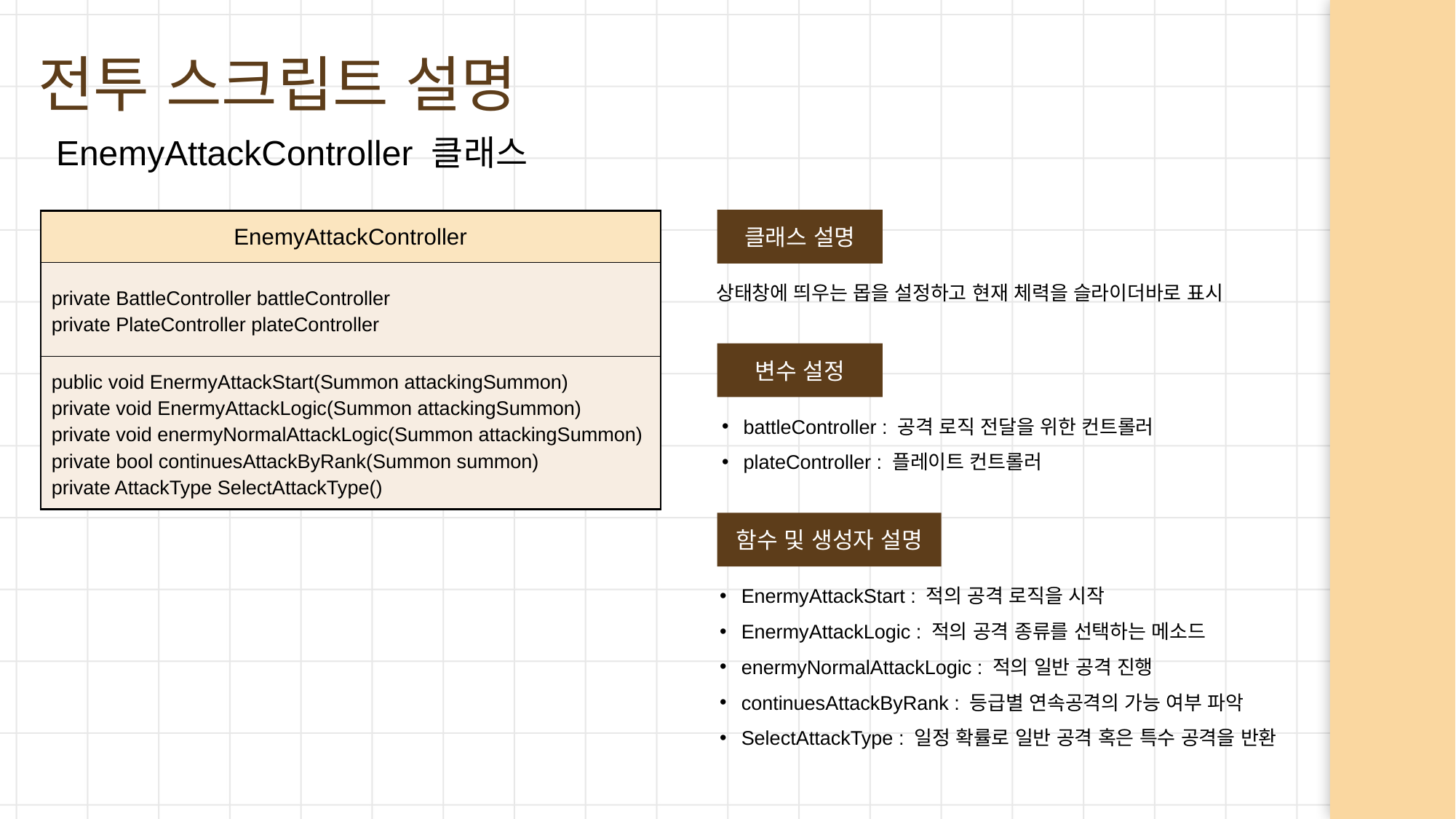

전투 스크립트 설명
EnemyAttackController 클래스
클래스 설명
상태창에 띄우는 몹을 설정하고 현재 체력을 슬라이더바로 표시
| EnemyAttackController |
| --- |
| private BattleController battleController private PlateController plateController |
| public void EnermyAttackStart(Summon attackingSummon) private void EnermyAttackLogic(Summon attackingSummon) private void enermyNormalAttackLogic(Summon attackingSummon) private bool continuesAttackByRank(Summon summon) private AttackType SelectAttackType() |
변수 설정
battleController : 공격 로직 전달을 위한 컨트롤러
plateController : 플레이트 컨트롤러
함수 및 생성자 설명
EnermyAttackStart : 적의 공격 로직을 시작
EnermyAttackLogic : 적의 공격 종류를 선택하는 메소드
enermyNormalAttackLogic : 적의 일반 공격 진행
continuesAttackByRank : 등급별 연속공격의 가능 여부 파악
SelectAttackType : 일정 확률로 일반 공격 혹은 특수 공격을 반환